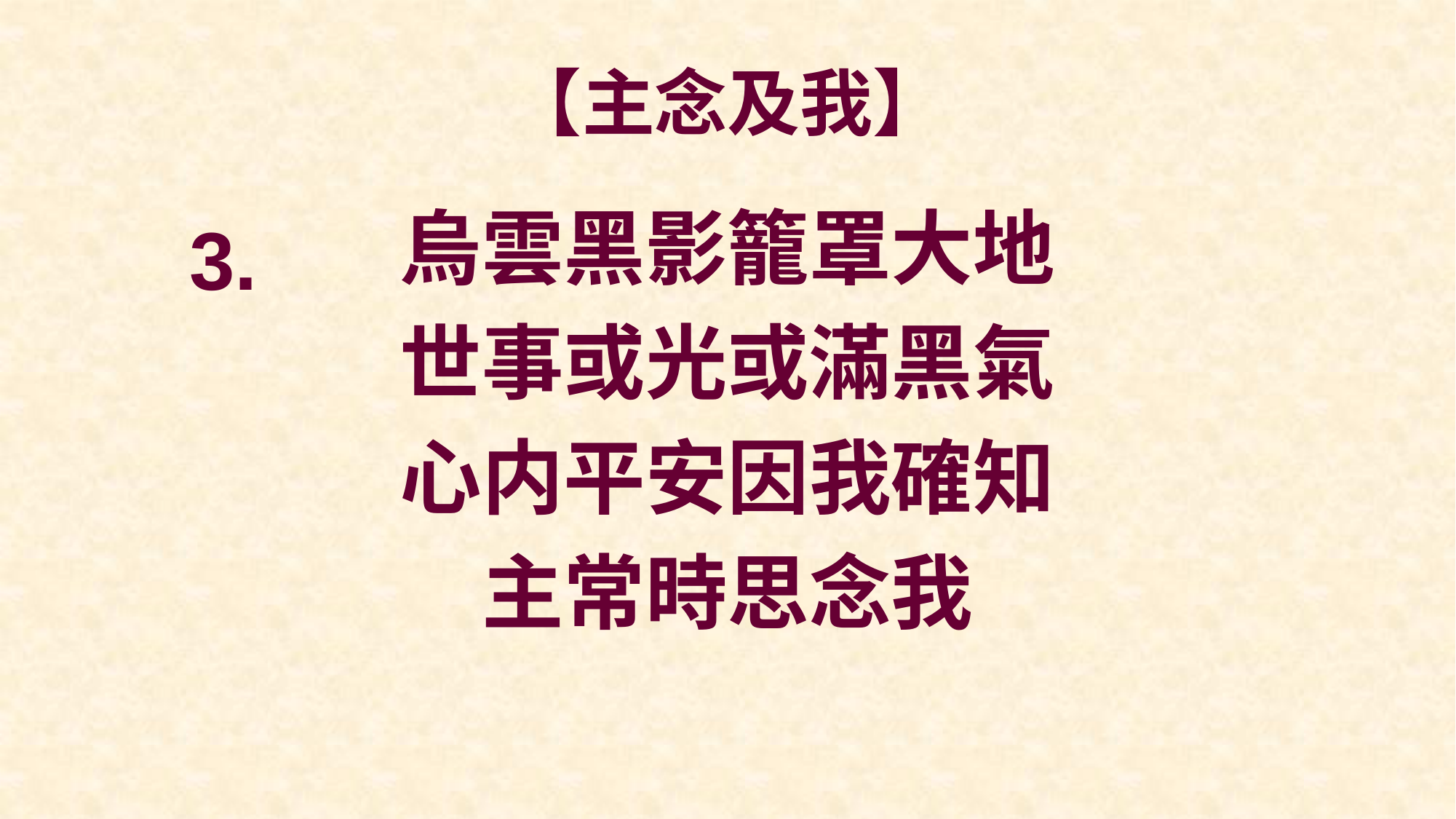

# 【主念及我】
烏雲黑影籠罩大地
世事或光或滿黑氣
心内平安因我確知
主常時思念我
3.